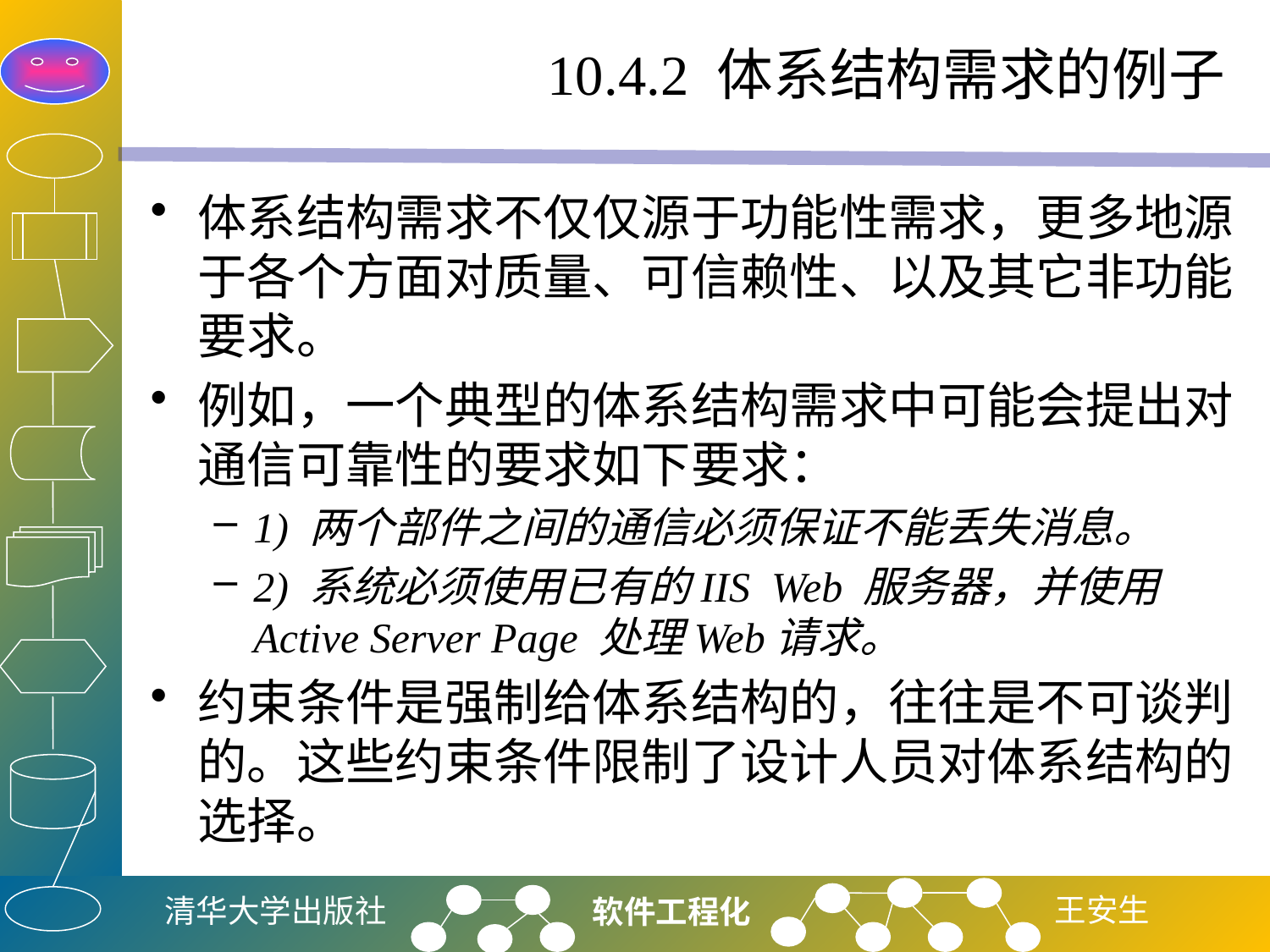

# 10.4.2 体系结构需求的例子
体系结构需求不仅仅源于功能性需求，更多地源于各个方面对质量、可信赖性、以及其它非功能要求。
例如，一个典型的体系结构需求中可能会提出对通信可靠性的要求如下要求：
1) 两个部件之间的通信必须保证不能丢失消息。
2) 系统必须使用已有的IIS  Web 服务器，并使用 Active Server Page 处理Web请求。
约束条件是强制给体系结构的，往往是不可谈判的。这些约束条件限制了设计人员对体系结构的选择。